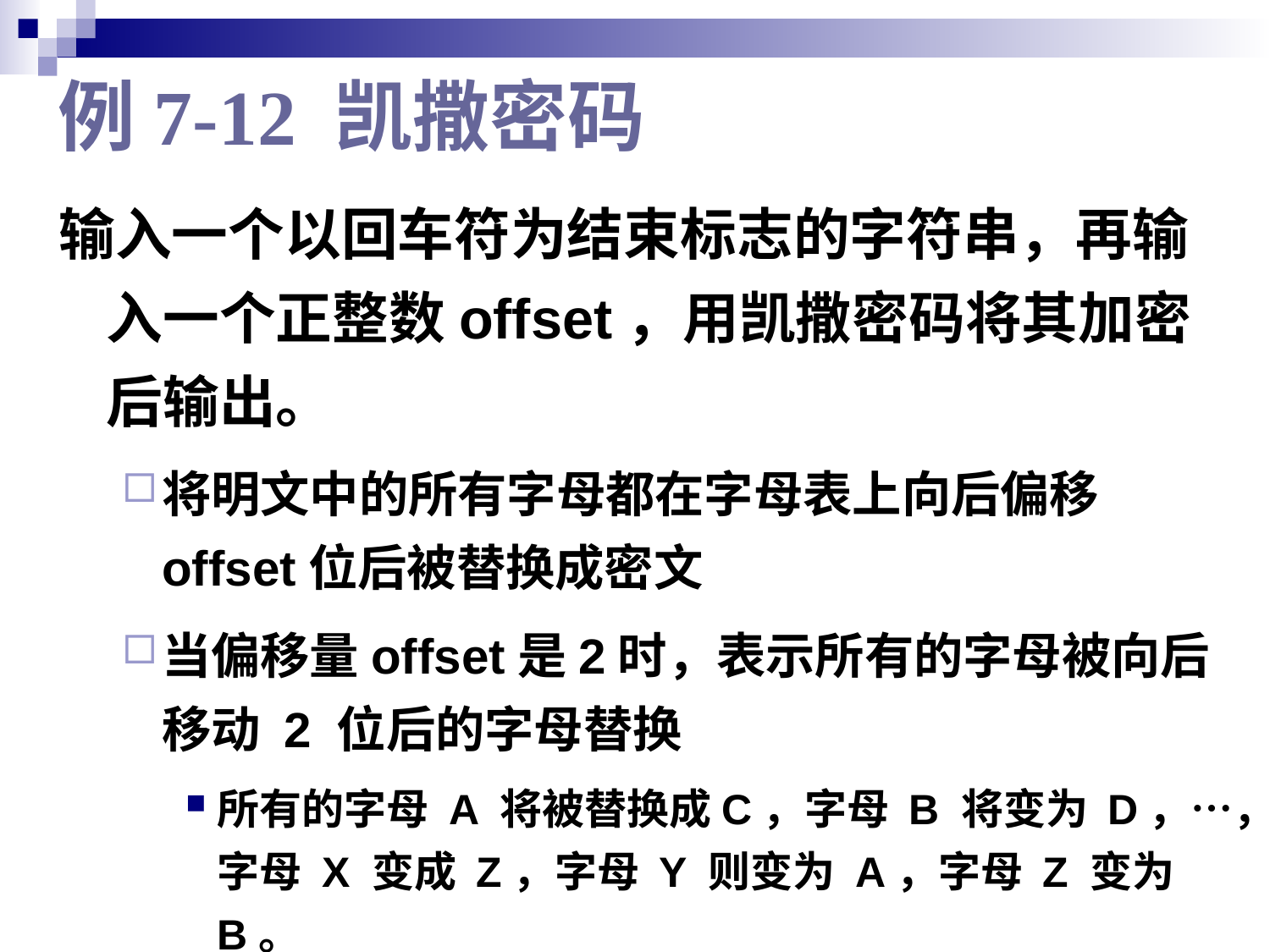

# 例7-12 凯撒密码
输入一个以回车符为结束标志的字符串，再输入一个正整数offset，用凯撒密码将其加密后输出。
将明文中的所有字母都在字母表上向后偏移offset位后被替换成密文
当偏移量offset是2时，表示所有的字母被向后移动 2 位后的字母替换
所有的字母 A 将被替换成C，字母 B 将变为 D，…，字母 X 变成 Z，字母 Y 则变为 A，字母 Z 变为 B。